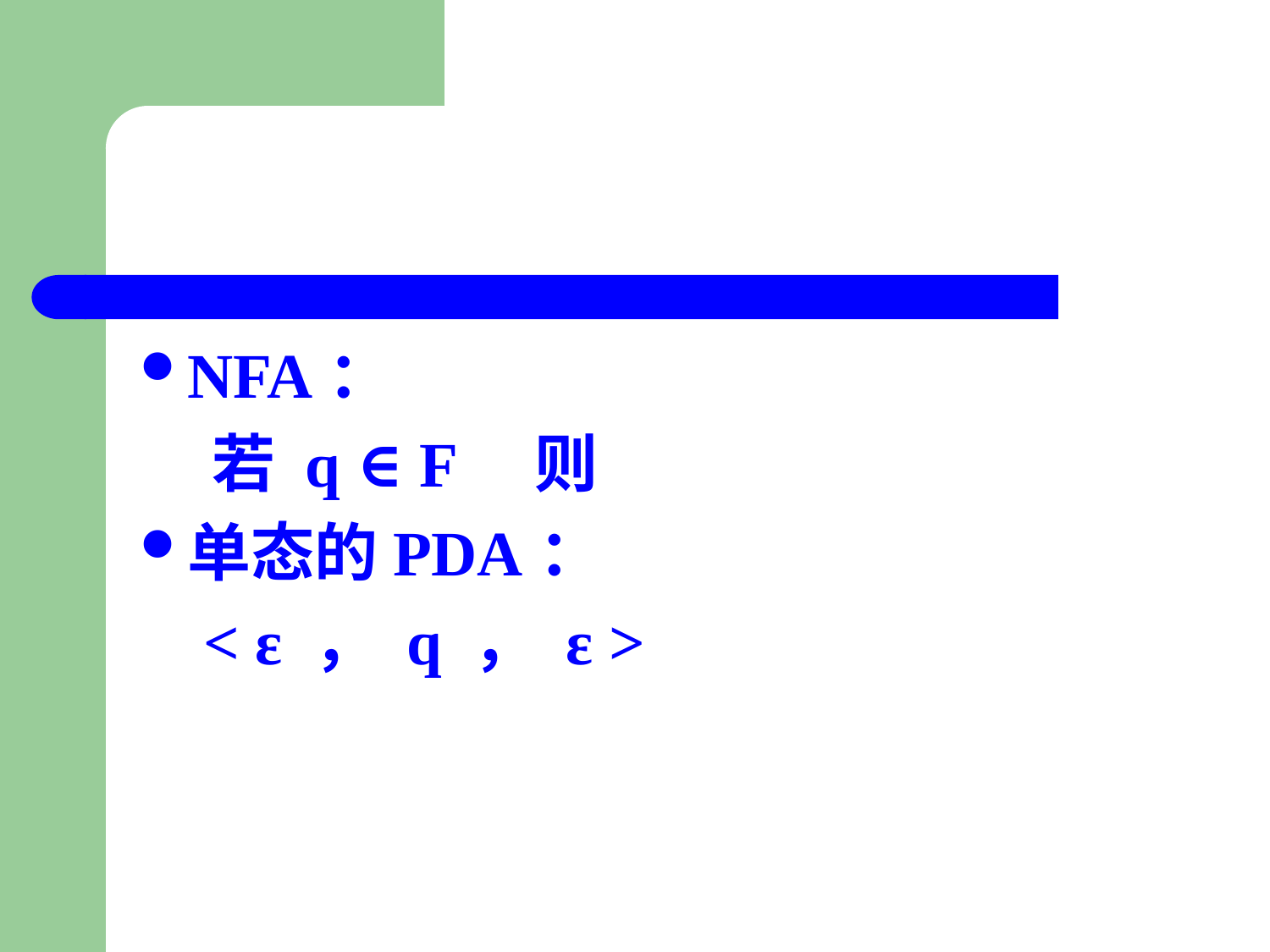

#
NFA：
    若 q ∈ F    则
单态的PDA：
    < ε ， q ， ε >